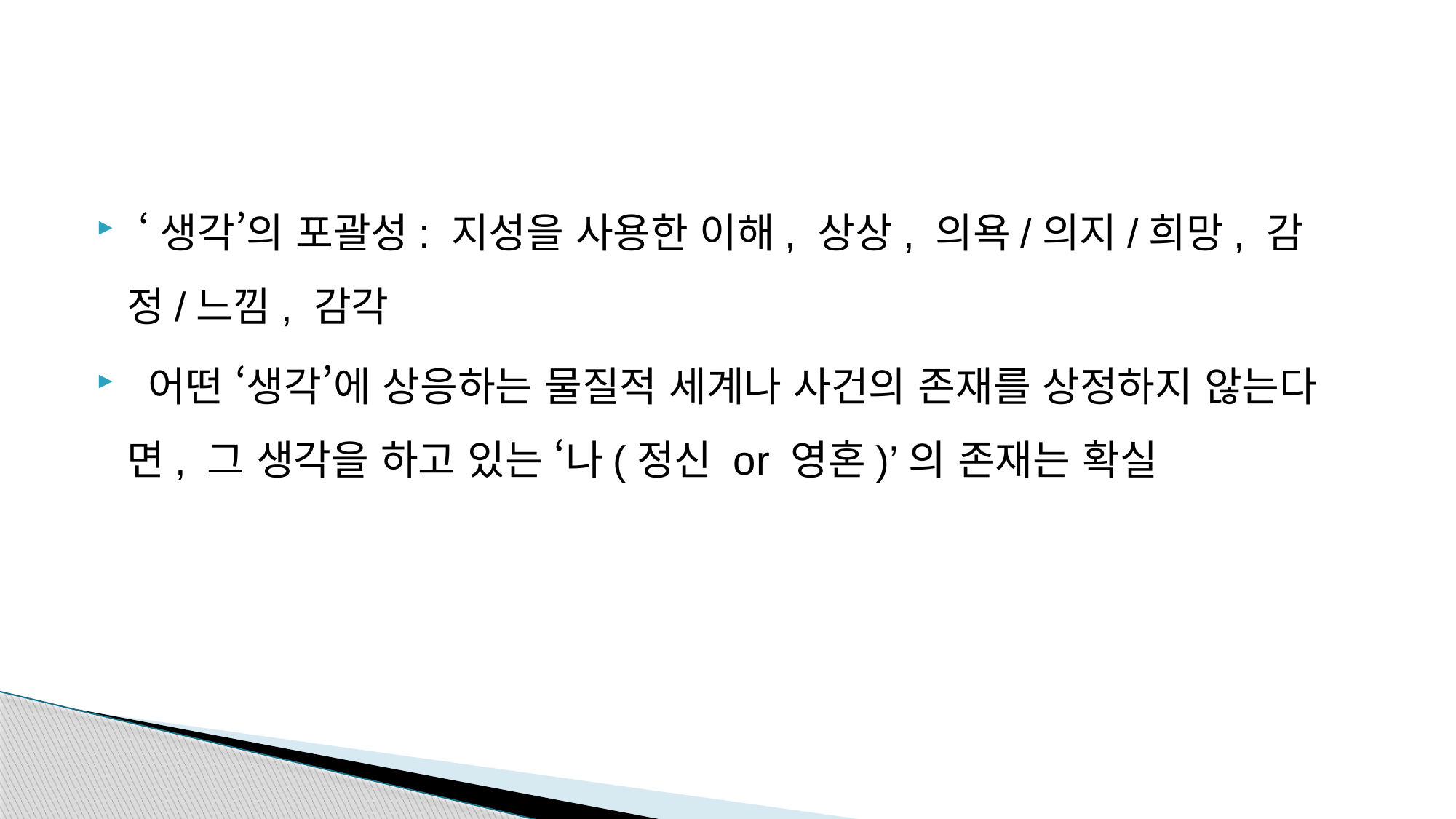

#
 ‘생각’의 포괄성: 지성을 사용한 이해, 상상, 의욕/의지/희망, 감정/느낌, 감각
 어떤 ‘생각’에 상응하는 물질적 세계나 사건의 존재를 상정하지 않는다면, 그 생각을 하고 있는 ‘나(정신 or 영혼)’의 존재는 확실